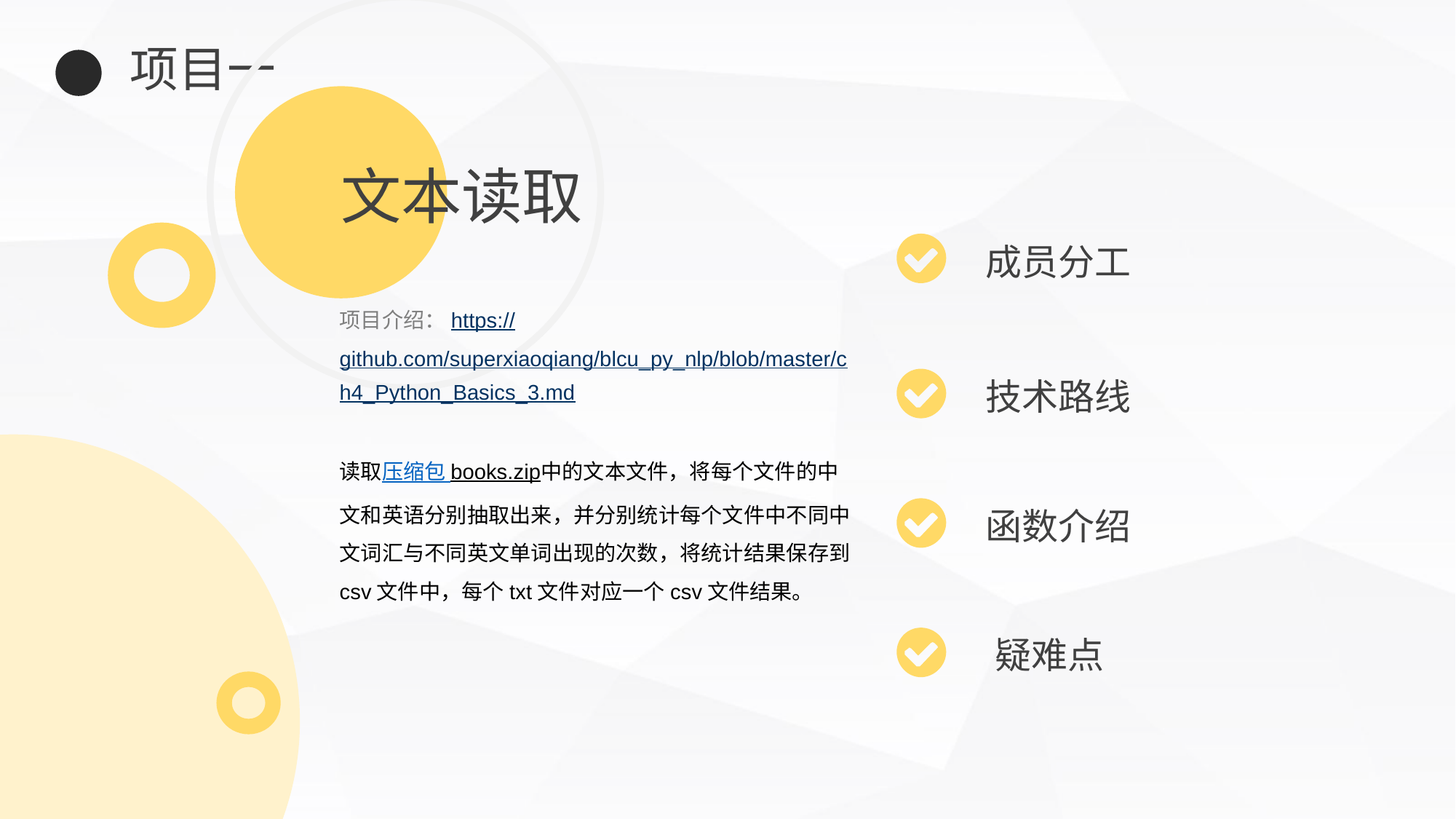

项目一

文本读取

成员分工
项目介绍：https://github.com/superxiaoqiang/blcu_py_nlp/blob/master/ch4_Python_Basics_3.md

读取压缩包 books.zip中的文本文件，将每个文件的中文和英语分别抽取出来，并分别统计每个文件中不同中文词汇与不同英文单词出现的次数，将统计结果保存到csv文件中，每个txt文件对应一个csv文件结果。

技术路线

函数介绍

疑难点